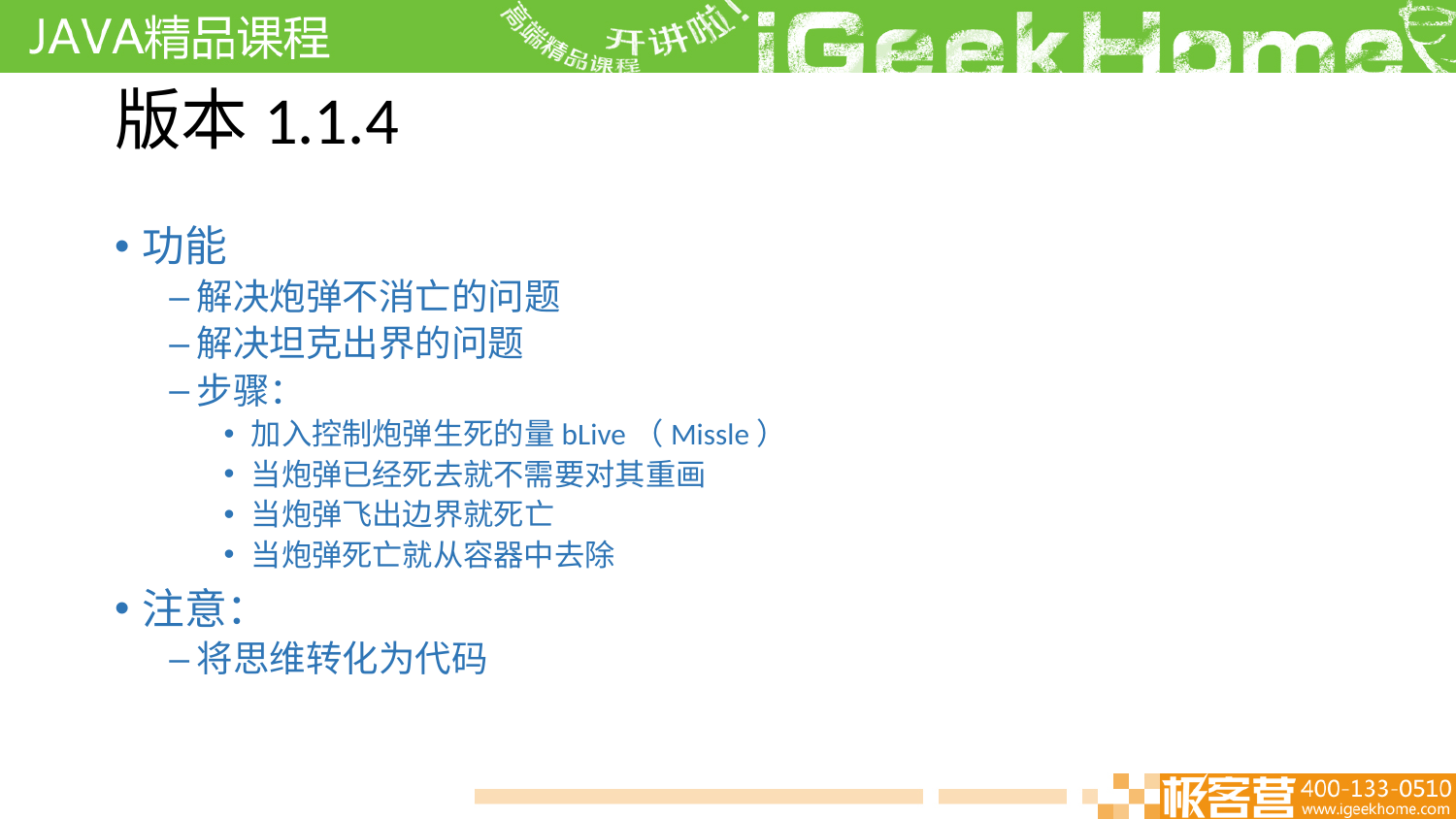

# 版本1.1.4
功能
解决炮弹不消亡的问题
解决坦克出界的问题
步骤：
加入控制炮弹生死的量bLive（Missle）
当炮弹已经死去就不需要对其重画
当炮弹飞出边界就死亡
当炮弹死亡就从容器中去除
注意：
将思维转化为代码